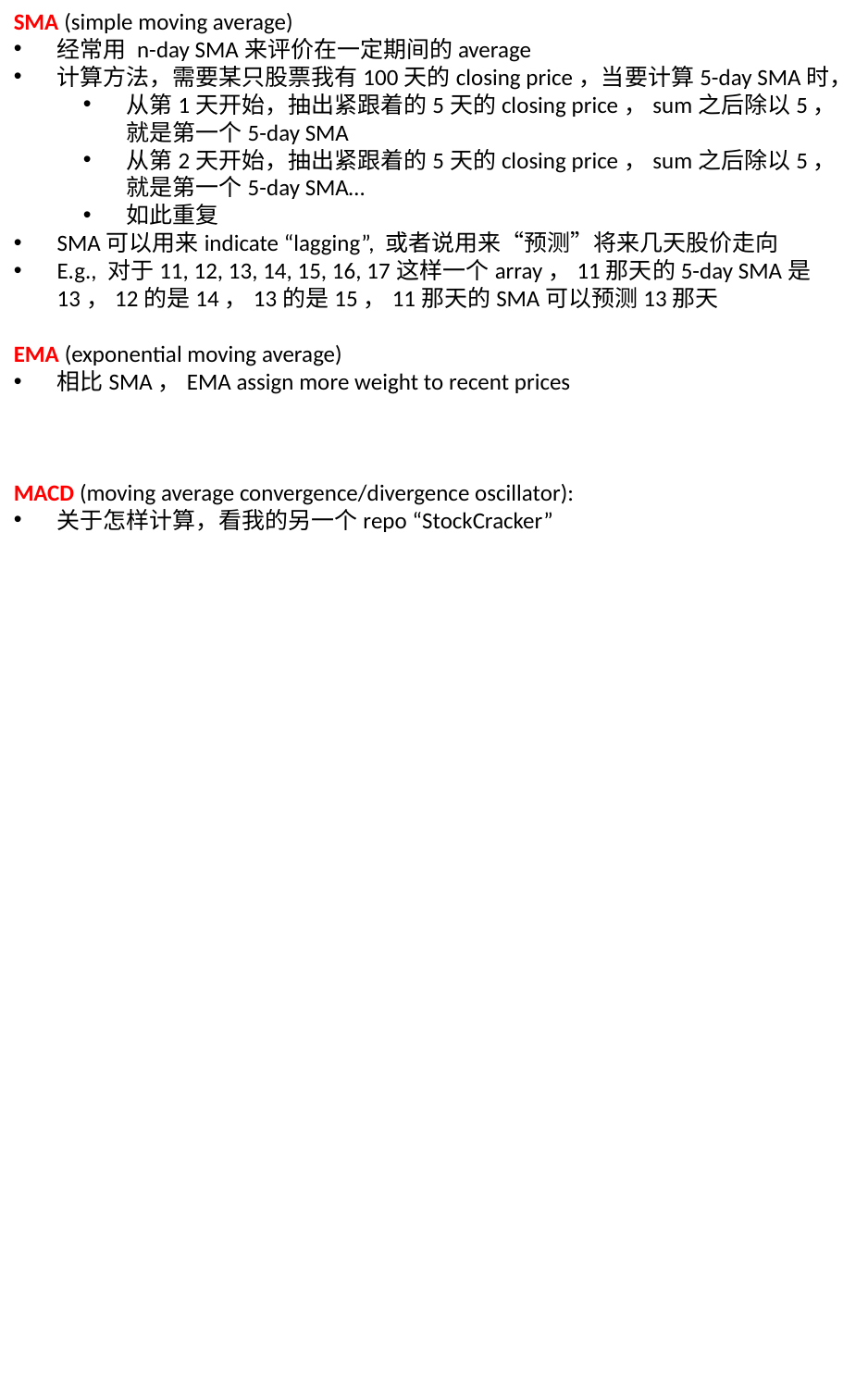

SMA (simple moving average)
经常用 n-day SMA来评价在一定期间的average
计算方法，需要某只股票我有100天的closing price，当要计算5-day SMA时，
从第1天开始，抽出紧跟着的5天的closing price，sum之后除以5，就是第一个5-day SMA
从第2天开始，抽出紧跟着的5天的closing price，sum之后除以5，就是第一个5-day SMA…
如此重复
SMA可以用来indicate “lagging”, 或者说用来“预测”将来几天股价走向
E.g., 对于11, 12, 13, 14, 15, 16, 17这样一个array，11那天的5-day SMA是13，12的是14，13的是15，11那天的SMA可以预测13那天

EMA (exponential moving average)
相比SMA，EMA assign more weight to recent prices

MACD (moving average convergence/divergence oscillator):
关于怎样计算，看我的另一个repo “StockCracker”